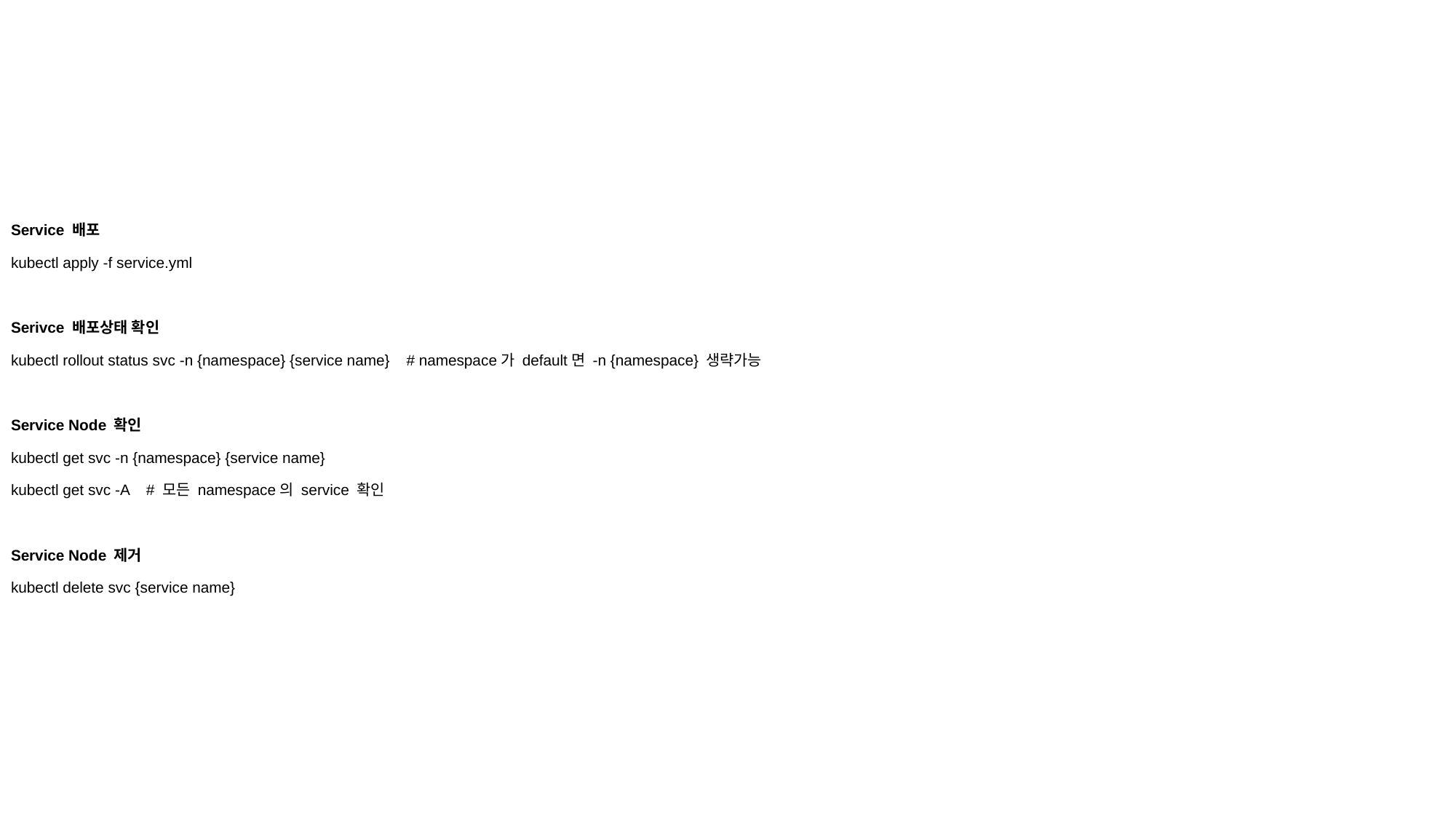

# Service 배포 kubectl apply -f service.yml Serivce 배포상태 확인 kubectl rollout status svc -n {namespace} {service name}    # namespace가 default면 -n {namespace} 생략가능 Service Node 확인 kubectl get svc -n {namespace} {service name} kubectl get svc -A    # 모든 namespace의 service 확인 Service Node 제거 kubectl delete svc {service name}